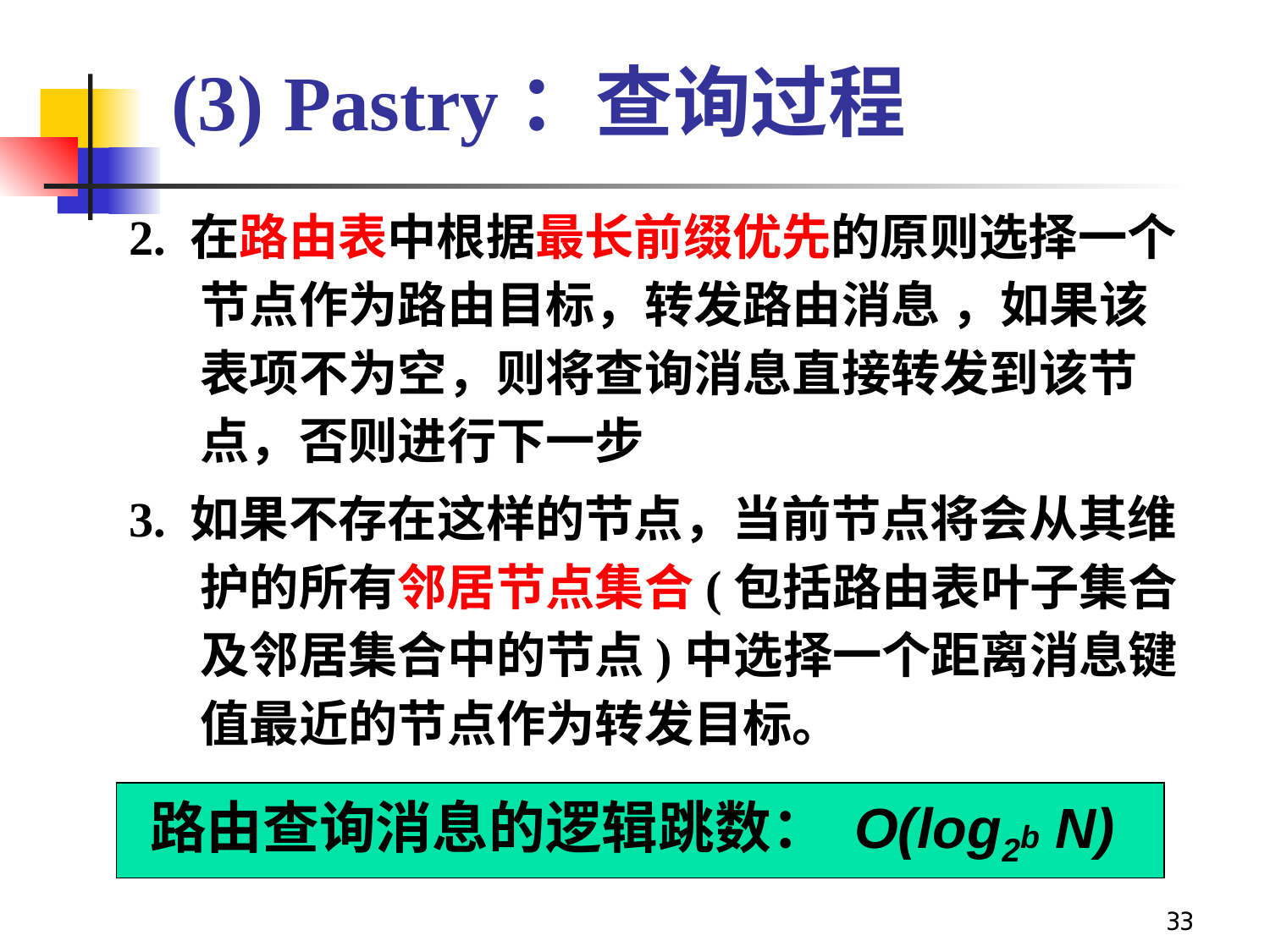

# (3) Pastry：查询过程
2. 在路由表中根据最长前缀优先的原则选择一个节点作为路由目标，转发路由消息 ，如果该表项不为空，则将查询消息直接转发到该节点，否则进行下一步
3. 如果不存在这样的节点，当前节点将会从其维护的所有邻居节点集合(包括路由表叶子集合及邻居集合中的节点)中选择一个距离消息键值最近的节点作为转发目标。
路由查询消息的逻辑跳数： O(log2b N)
33